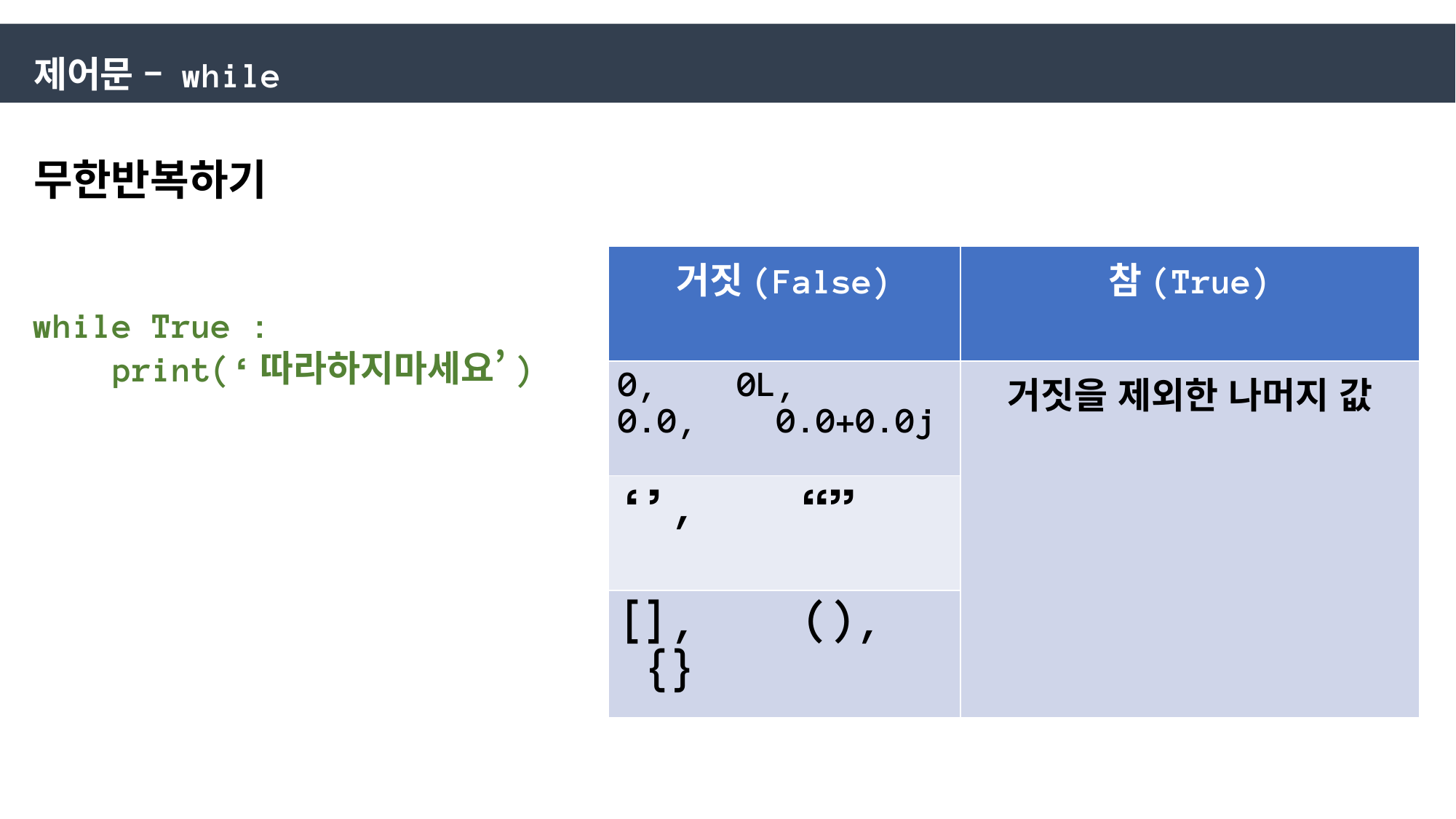

제어문 – while

무한반복하기

while True :
    print(‘따라하지마세요’)

| 거짓(False) | 참(True) |
| --- | --- |
| 0, 0L, 0.0, 0.0+0.0j | 거짓을 제외한 나머지 값 |
| ‘’, “” |  |
| [], (), {} |  |